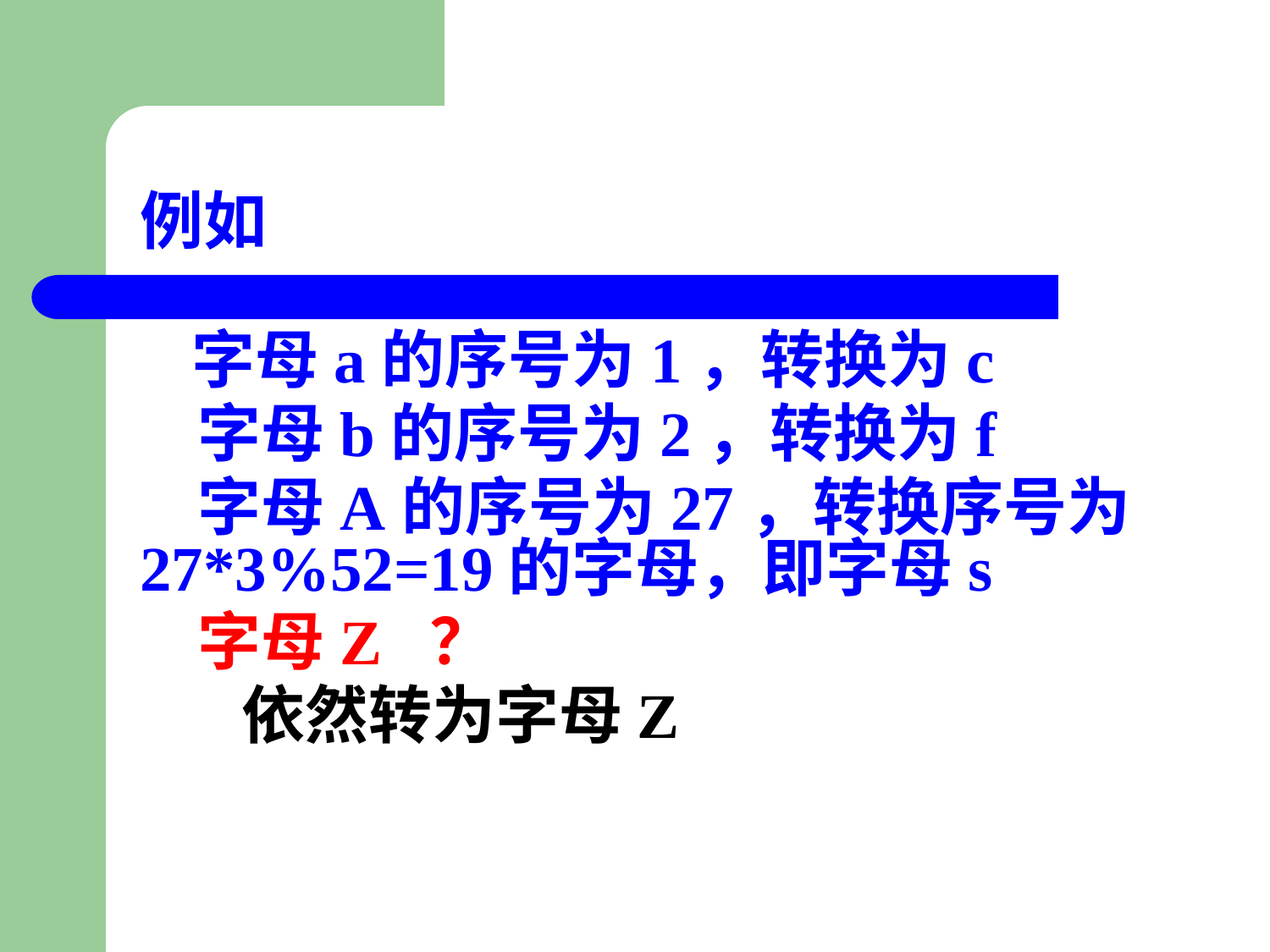

# 例如
   字母a的序号为1，转换为c
   字母b的序号为2，转换为f
   字母A的序号为27，转换序号为27*3%52=19的字母，即字母s
   字母Z  ？
      依然转为字母Z